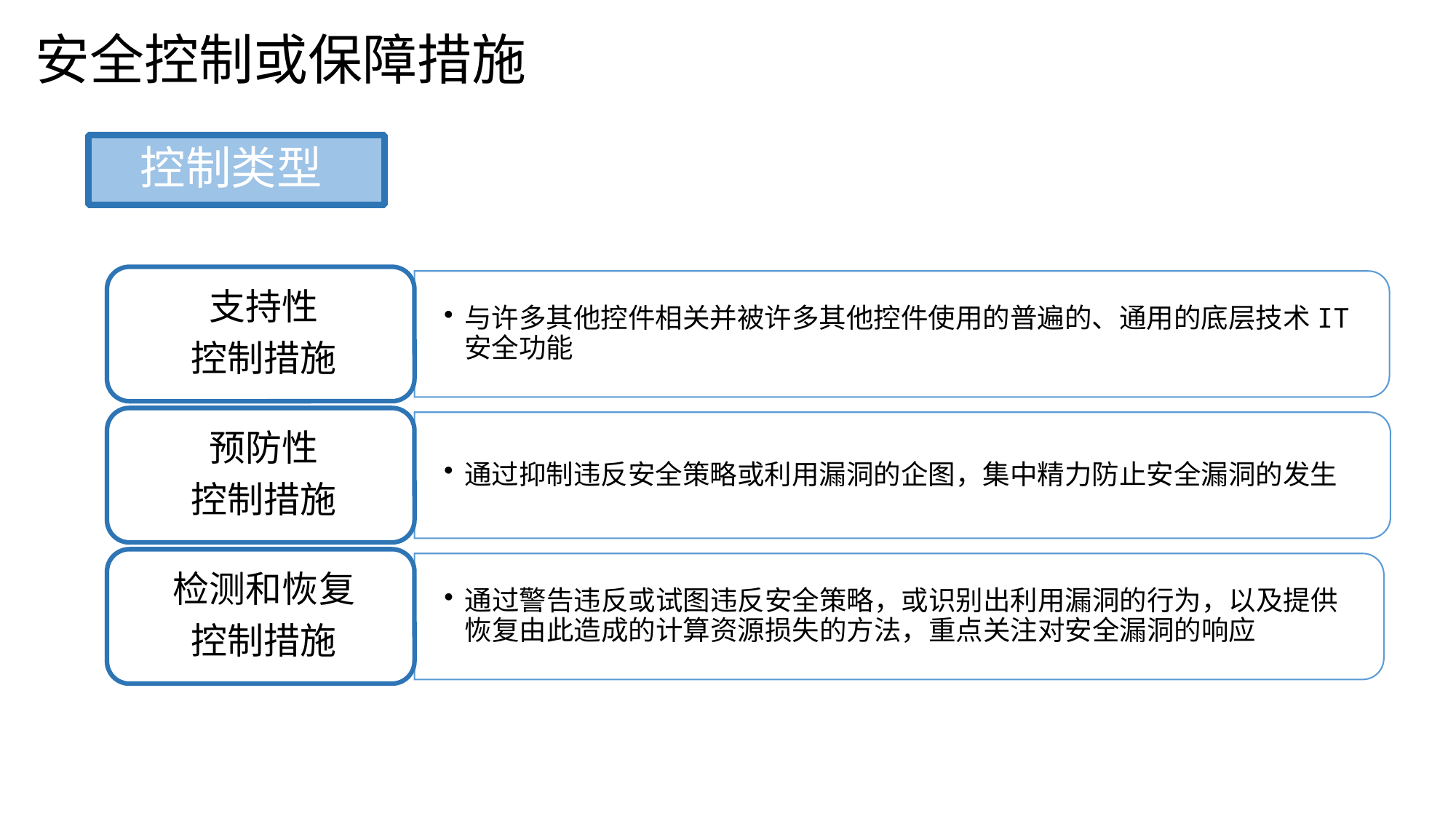

安全控制或保障措施

控制类型
与许多其他控件相关并被许多其他控件使用的普遍的、通用的底层技术IT安全功能
支持性
控制措施
通过抑制违反安全策略或利用漏洞的企图，集中精力防止安全漏洞的发生
预防性
控制措施
通过警告违反或试图违反安全策略，或识别出利用漏洞的行为，以及提供恢复由此造成的计算资源损失的方法，重点关注对安全漏洞的响应
检测和恢复
控制措施